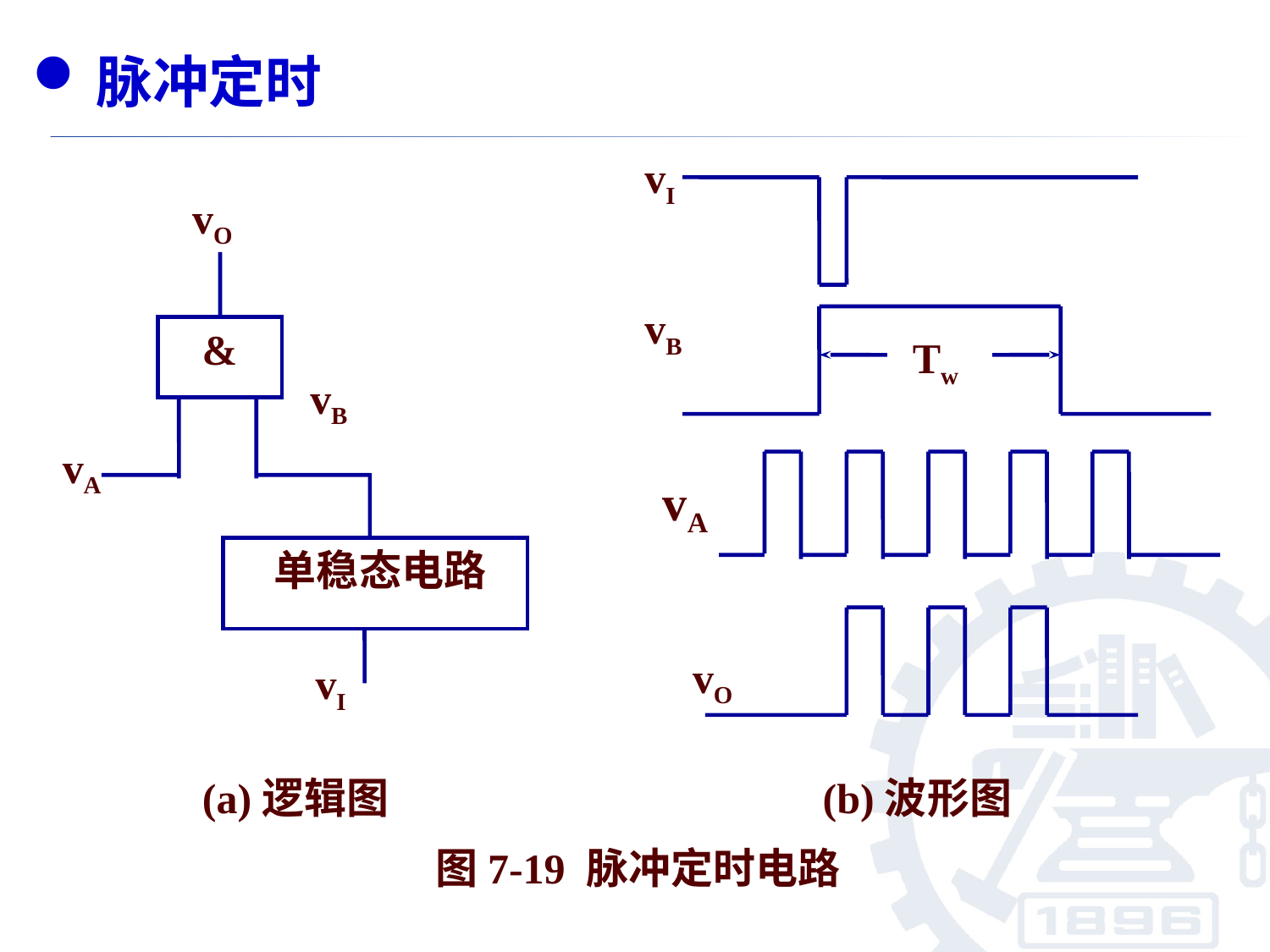

脉冲定时
vI

vO

vB

Tw

vB

vA

vA

   单稳态电路

vO
vI

(a)逻辑图
(b)波形图
图7-19 脉冲定时电路
&